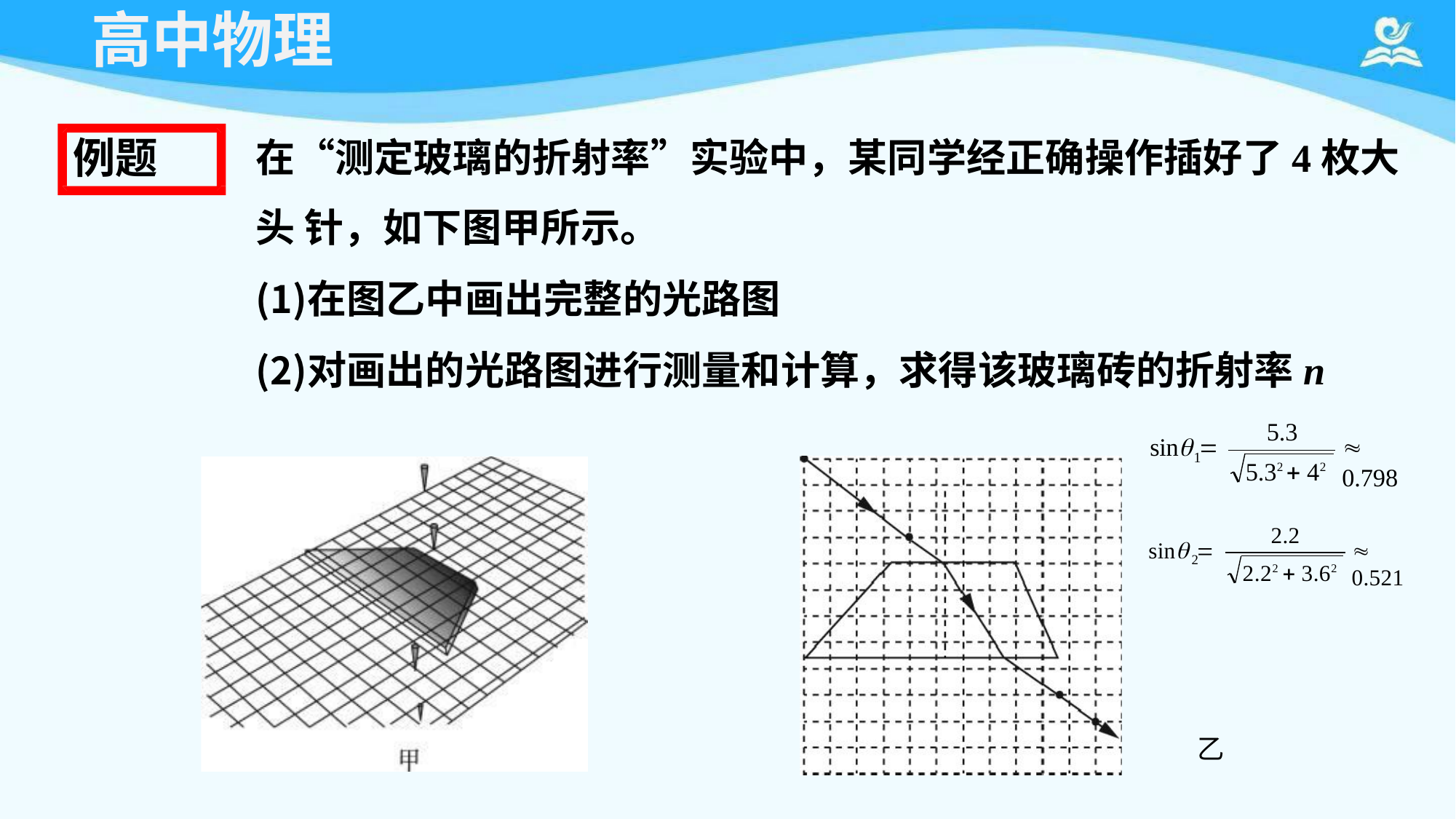

# 高中物理
在“测定玻璃的折射率”实验中，某同学经正确操作插好了4枚大头 针，如下图甲所示。
在图乙中画出完整的光路图
对画出的光路图进行测量和计算，求得该玻璃砖的折射率n

例题
5.3
sinθ =
≈ 0.798
1

5.32 + 42

2.2
sinθ =
≈ 0.521
2

2.22 + 3.62

乙